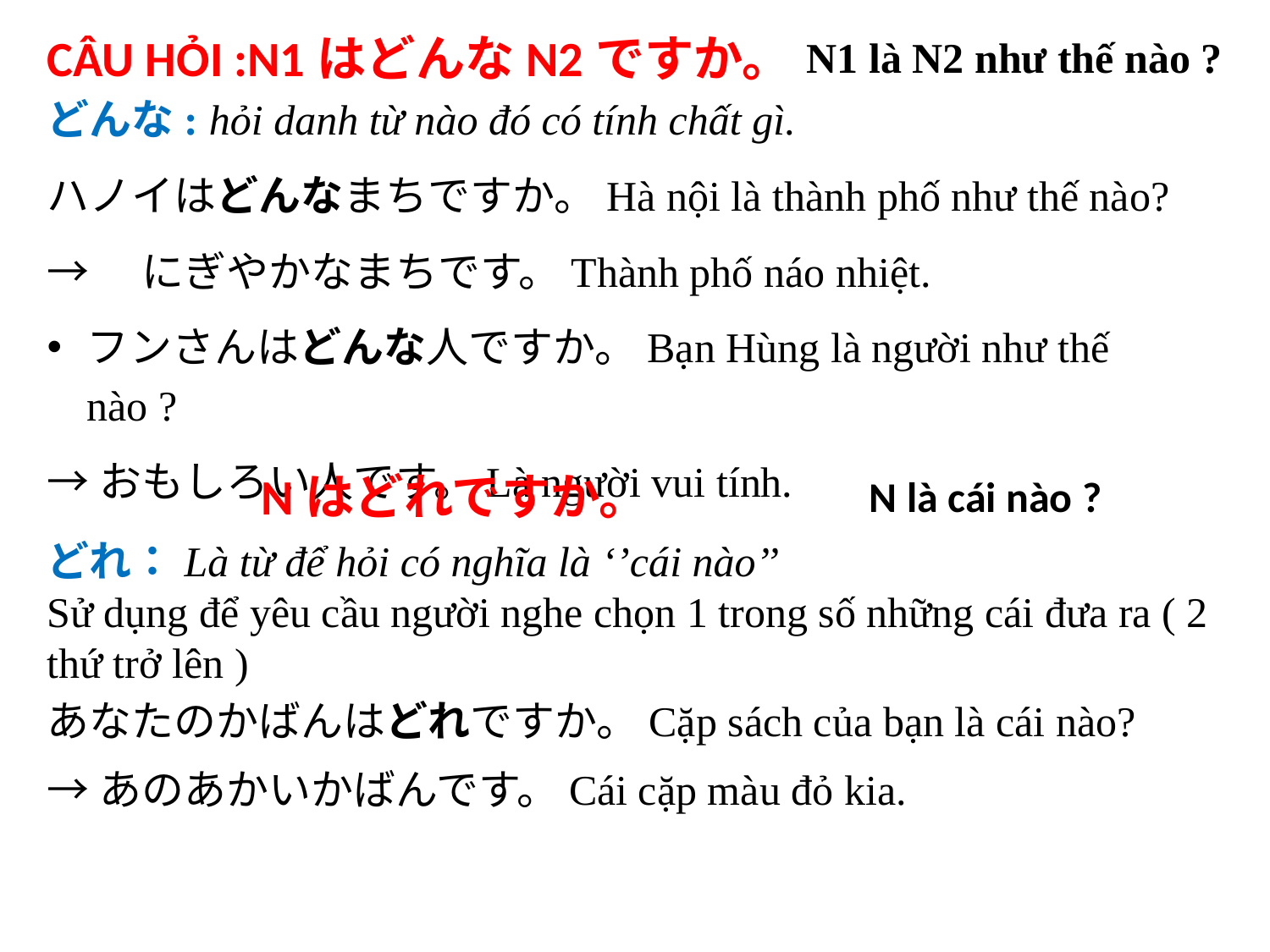

CÂU HỎI :N1はどんなN2ですか。
N1 là N2 như thế nào ?
どんな: hỏi danh từ nào đó có tính chất gì.
ハノイはどんなまちですか。Hà nội là thành phố như thế nào?
→　にぎやかなまちです。Thành phố náo nhiệt.
フンさんはどんな人ですか。Bạn Hùng là người như thế nào ?
→おもしろい人です。Là người vui tính.
Nはどれですか。
N là cái nào ?
どれ：Là từ để hỏi có nghĩa là ‘’cái nào’’
Sử dụng để yêu cầu người nghe chọn 1 trong số những cái đưa ra ( 2 thứ trở lên )
あなたのかばんはどれですか。Cặp sách của bạn là cái nào?
→あのあかいかばんです。Cái cặp màu đỏ kia.